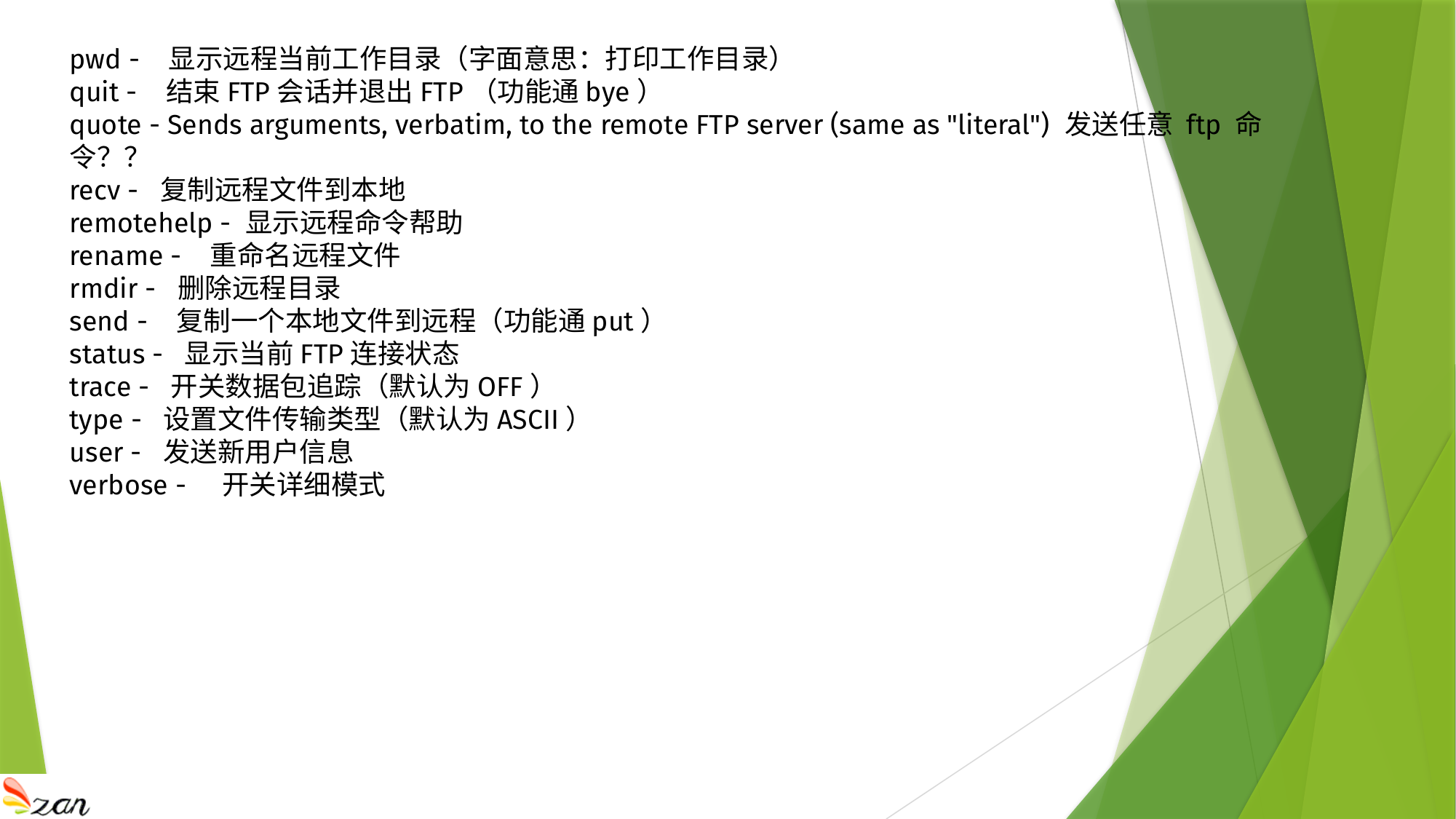

pwd -   显示远程当前工作目录（字面意思：打印工作目录）
quit -   结束FTP会话并退出FTP（功能通bye）
quote - Sends arguments, verbatim, to the remote FTP server (same as "literal") 发送任意 ftp 命令？？
recv -  复制远程文件到本地
remotehelp - 显示远程命令帮助
rename -   重命名远程文件
rmdir -  删除远程目录
send -   复制一个本地文件到远程（功能通put）
status -  显示当前FTP连接状态
trace -  开关数据包追踪（默认为OFF）
type -  设置文件传输类型（默认为ASCII）
user -  发送新用户信息
verbose -    开关详细模式